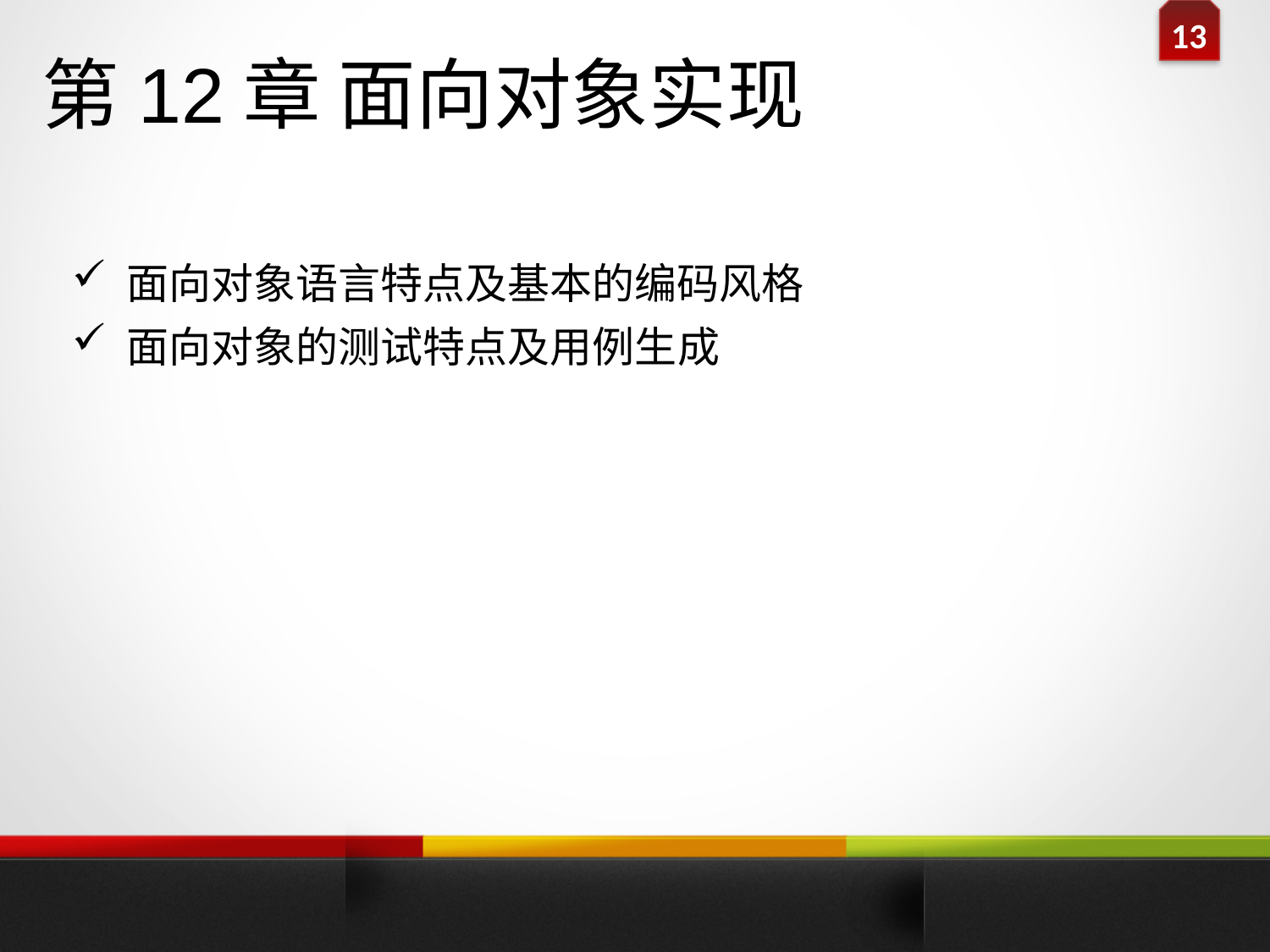

第12章 面向对象实现
 面向对象语言特点及基本的编码风格
 面向对象的测试特点及用例生成